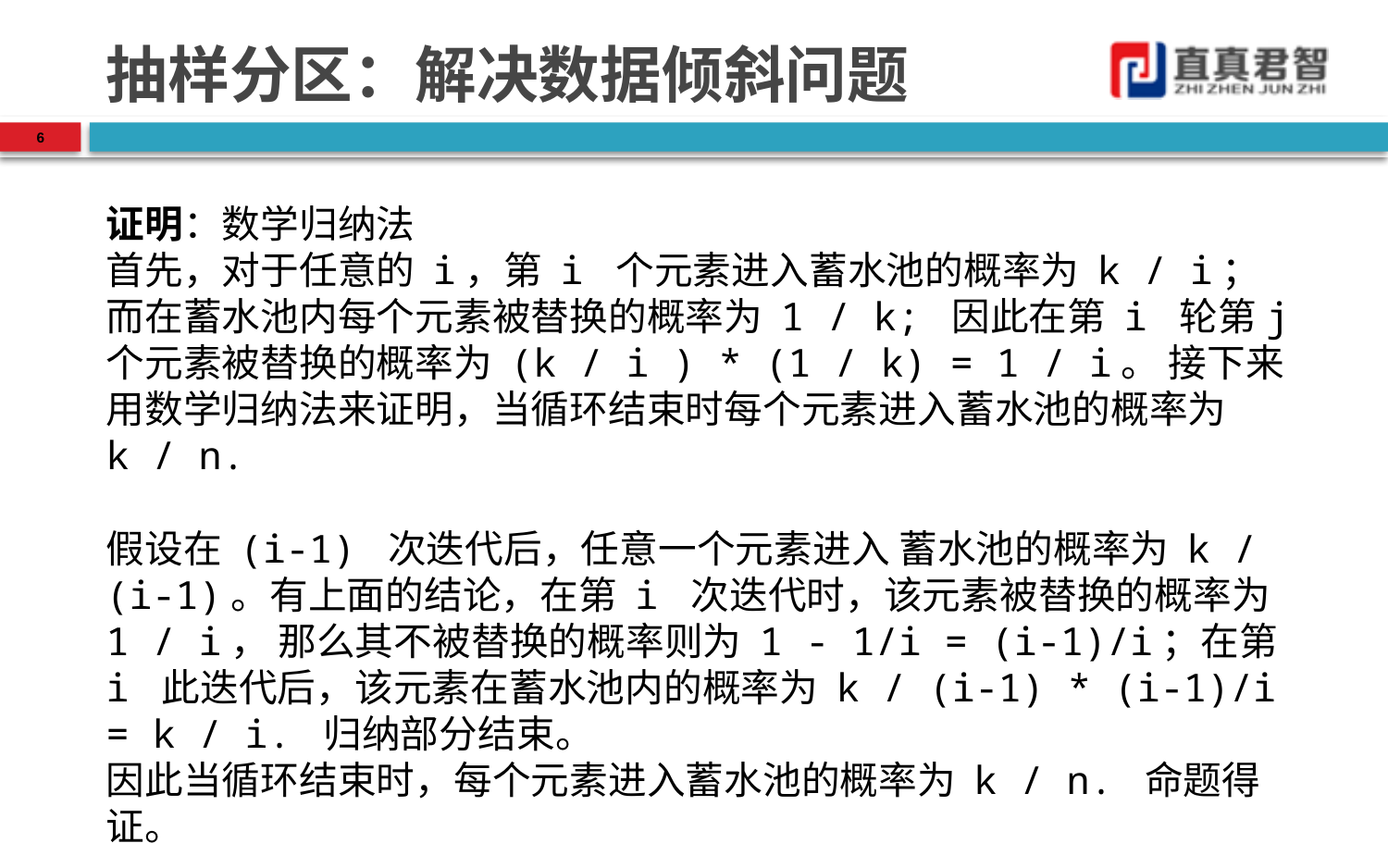

# 抽样分区：解决数据倾斜问题
6
证明：数学归纳法
首先，对于任意的 i，第 i 个元素进入蓄水池的概率为 k / i；而在蓄水池内每个元素被替换的概率为 1 / k; 因此在第 i 轮第j个元素被替换的概率为 (k / i ) * (1 / k) = 1 / i。 接下来用数学归纳法来证明，当循环结束时每个元素进入蓄水池的概率为 k / n.

假设在 (i-1) 次迭代后，任意一个元素进入 蓄水池的概率为 k / (i-1)。有上面的结论，在第 i 次迭代时，该元素被替换的概率为 1 / i， 那么其不被替换的概率则为 1 - 1/i = (i-1)/i；在第i 此迭代后，该元素在蓄水池内的概率为 k / (i-1) * (i-1)/i = k / i. 归纳部分结束。
因此当循环结束时，每个元素进入蓄水池的概率为 k / n. 命题得证。